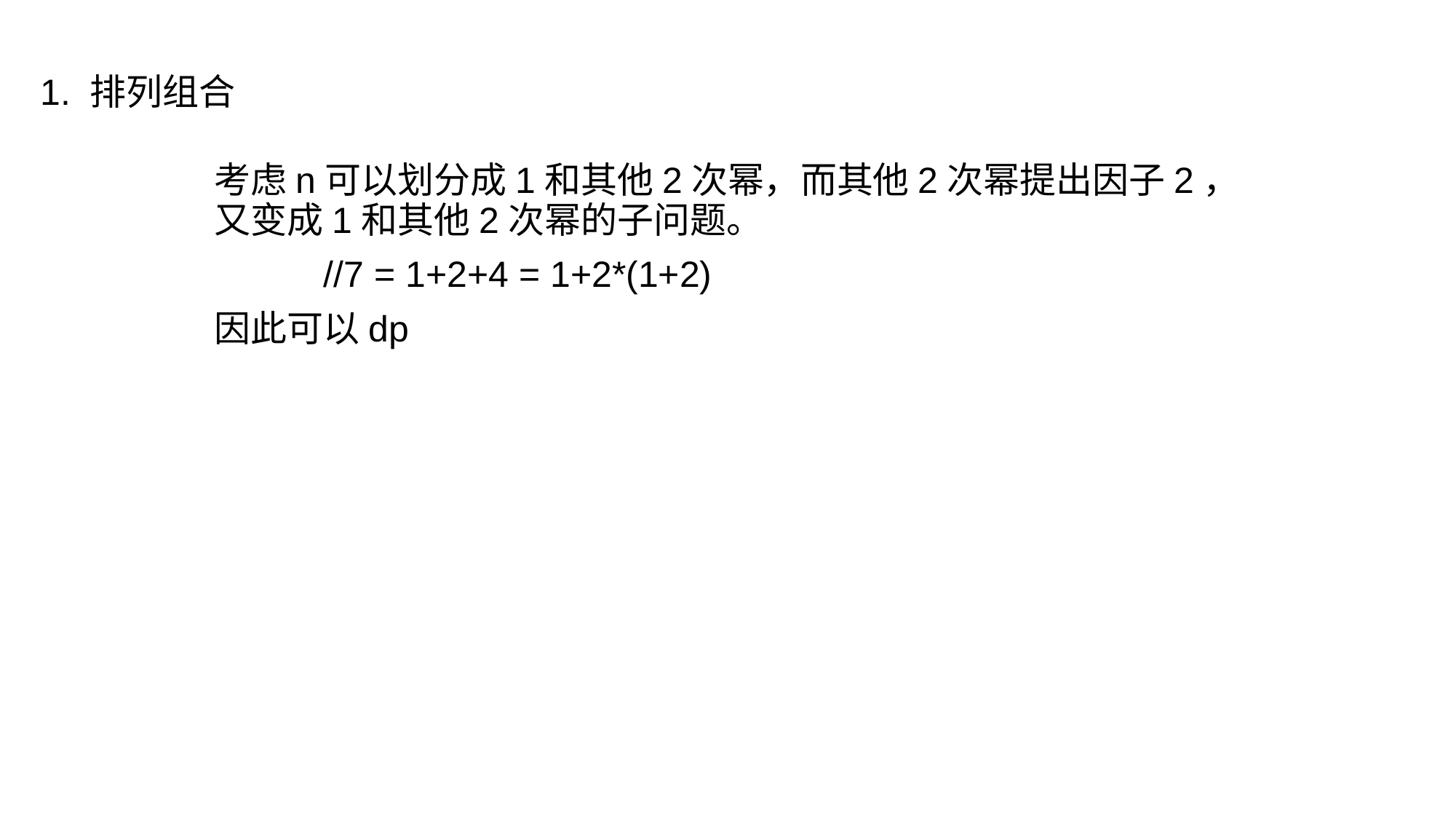

1. 排列组合
考虑n可以划分成1和其他2次幂，而其他2次幂提出因子2，又变成1和其他2次幂的子问题。
	//7 = 1+2+4 = 1+2*(1+2)
因此可以dp